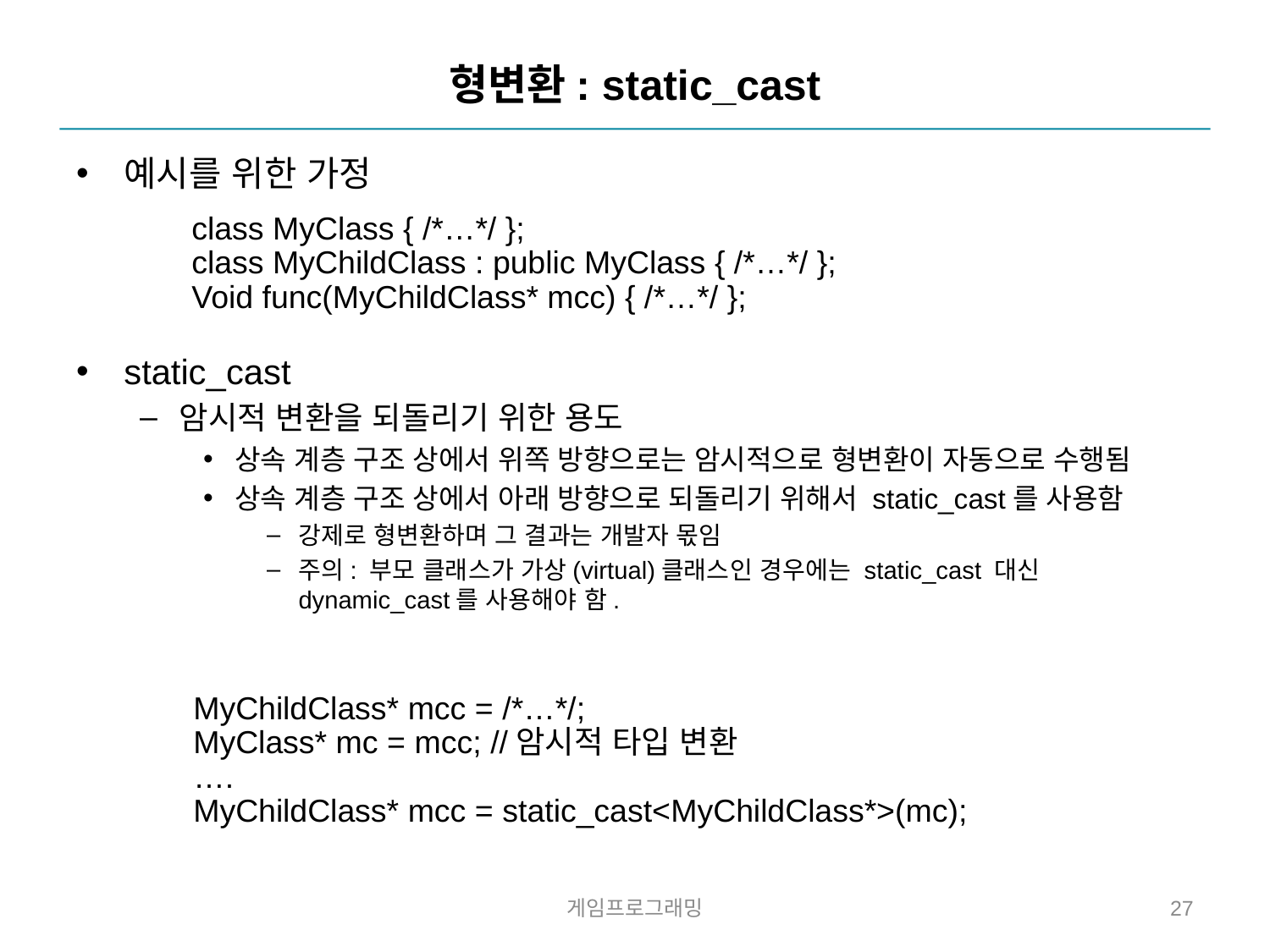

# 형변환: static_cast
예시를 위한 가정

static_cast
암시적 변환을 되돌리기 위한 용도
상속 계층 구조 상에서 위쪽 방향으로는 암시적으로 형변환이 자동으로 수행됨
상속 계층 구조 상에서 아래 방향으로 되돌리기 위해서 static_cast를 사용함
강제로 형변환하며 그 결과는 개발자 몫임
주의: 부모 클래스가 가상(virtual)클래스인 경우에는 static_cast 대신 dynamic_cast를 사용해야 함.
class MyClass { /*…*/ };
class MyChildClass : public MyClass { /*…*/ };
Void func(MyChildClass* mcc) { /*…*/ };
MyChildClass* mcc = /*…*/;
MyClass* mc = mcc; //암시적 타입 변환
….
MyChildClass* mcc = static_cast<MyChildClass*>(mc);
게임프로그래밍
27